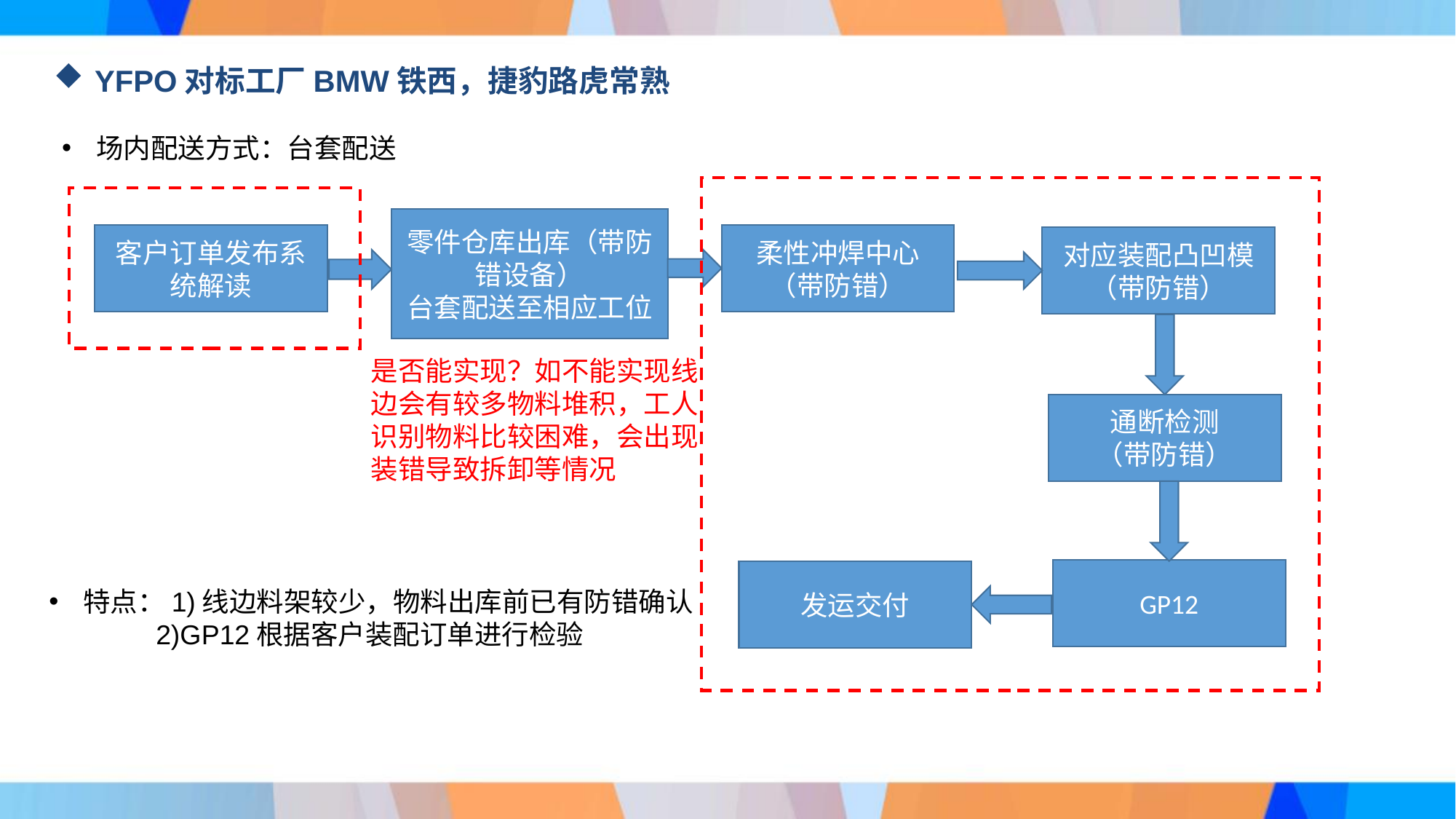

YFPO对标工厂BMW铁西，捷豹路虎常熟
场内配送方式：台套配送

零件仓库出库（带防错设备）
台套配送至相应工位
客户订单发布系统解读
柔性冲焊中心
（带防错）
对应装配凸凹模（带防错）

是否能实现？如不能实现线边会有较多物料堆积，工人识别物料比较困难，会出现装错导致拆卸等情况
通断检测
（带防错）

GP12
发运交付
特点：1)线边料架较少，物料出库前已有防错确认
              2)GP12根据客户装配订单进行检验